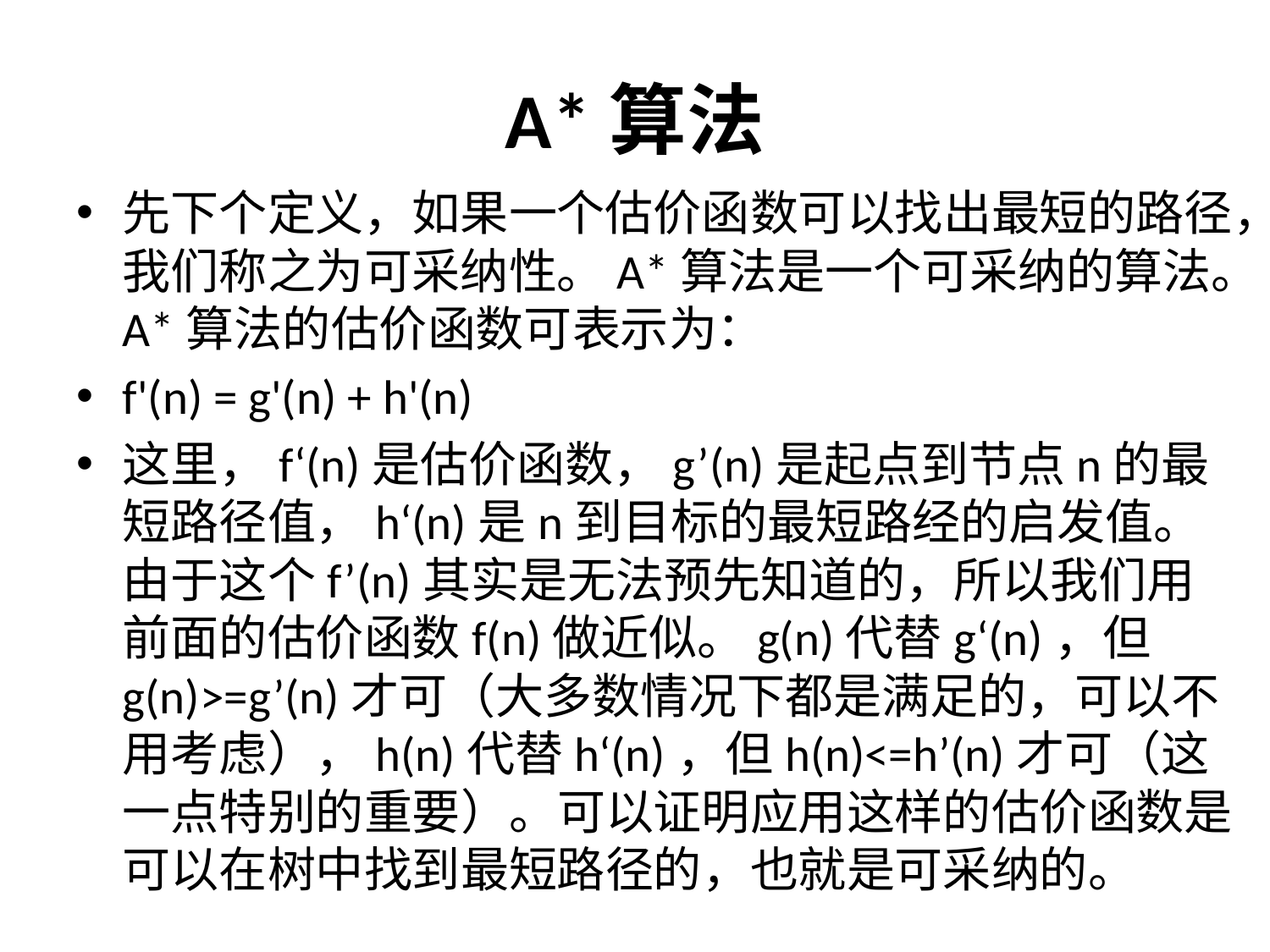

# A*算法
先下个定义，如果一个估价函数可以找出最短的路径，我们称之为可采纳性。A*算法是一个可采纳的算法。A*算法的估价函数可表示为：
f'(n) = g'(n) + h'(n)
这里，f‘(n)是估价函数，g’(n)是起点到节点n的最短路径值，h‘(n)是n到目标的最短路经的启发值。由于这个f’(n)其实是无法预先知道的，所以我们用前面的估价函数f(n)做近似。g(n)代替g‘(n)，但 g(n)>=g’(n)才可（大多数情况下都是满足的，可以不用考虑），h(n)代替h‘(n)，但h(n)<=h’(n)才可（这一点特别的重要）。可以证明应用这样的估价函数是可以在树中找到最短路径的，也就是可采纳的。